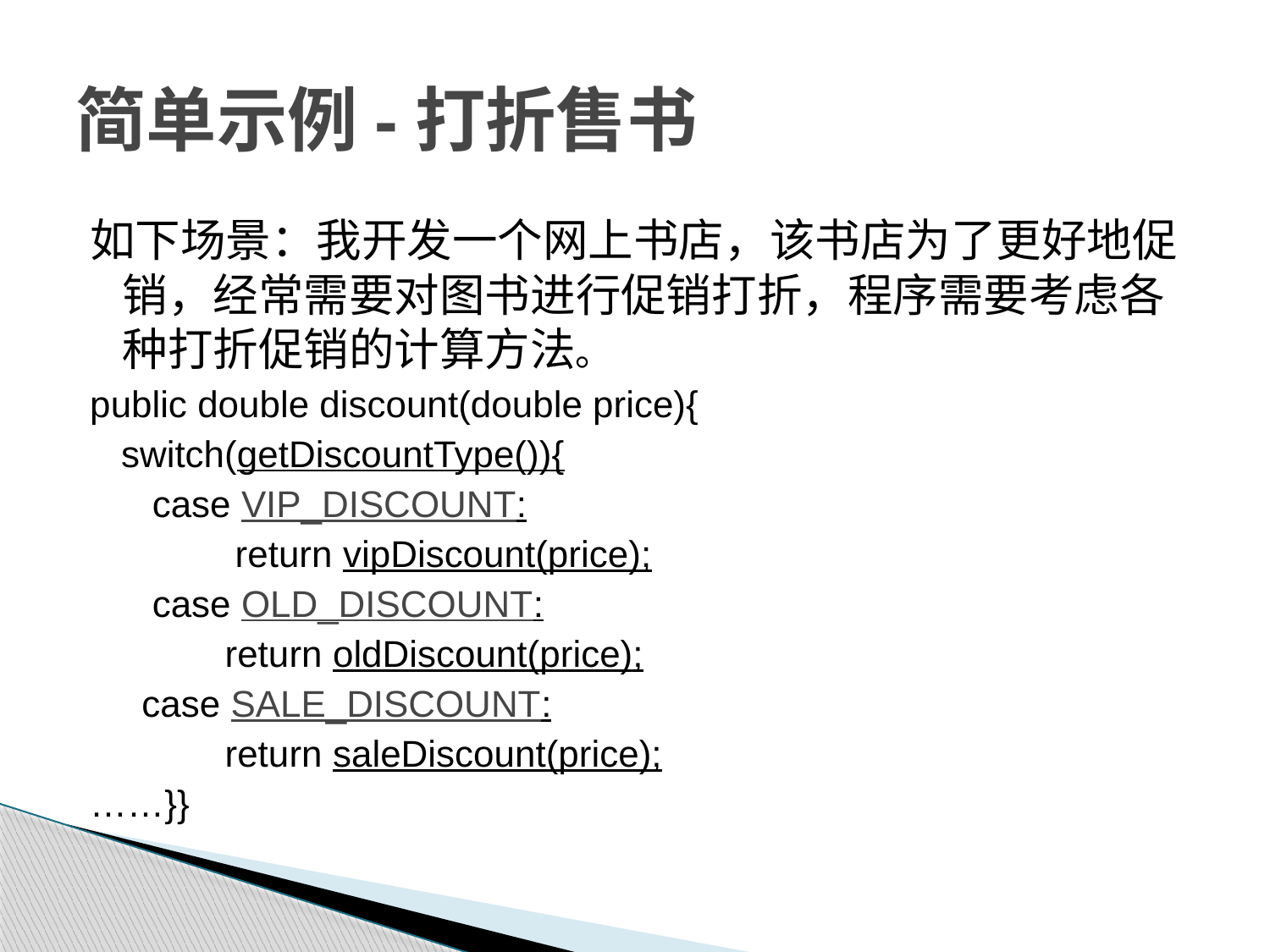

# 简单示例-打折售书
如下场景：我开发一个网上书店，该书店为了更好地促销，经常需要对图书进行促销打折，程序需要考虑各种打折促销的计算方法。
public double discount(double price){
   switch(getDiscountType()){
      case VIP_DISCOUNT:
              return vipDiscount(price);
      case OLD_DISCOUNT:
             return oldDiscount(price);
     case SALE_DISCOUNT:
             return saleDiscount(price);
……}}